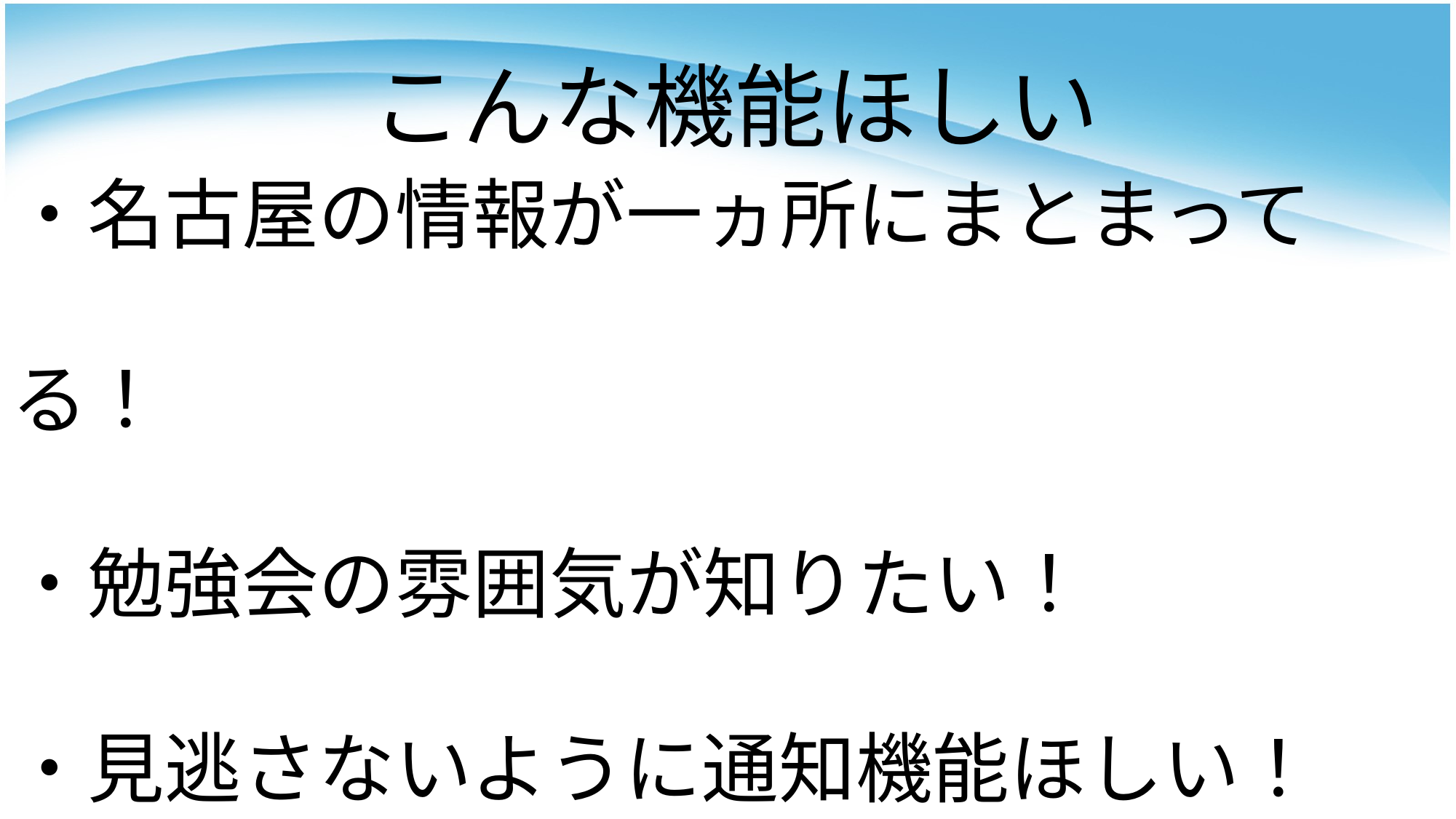

こんな機能ほしい
# ・名古屋の情報が一ヵ所にまとまってる！ ・勉強会の雰囲気が知りたい！ ・見逃さないように通知機能ほしい！